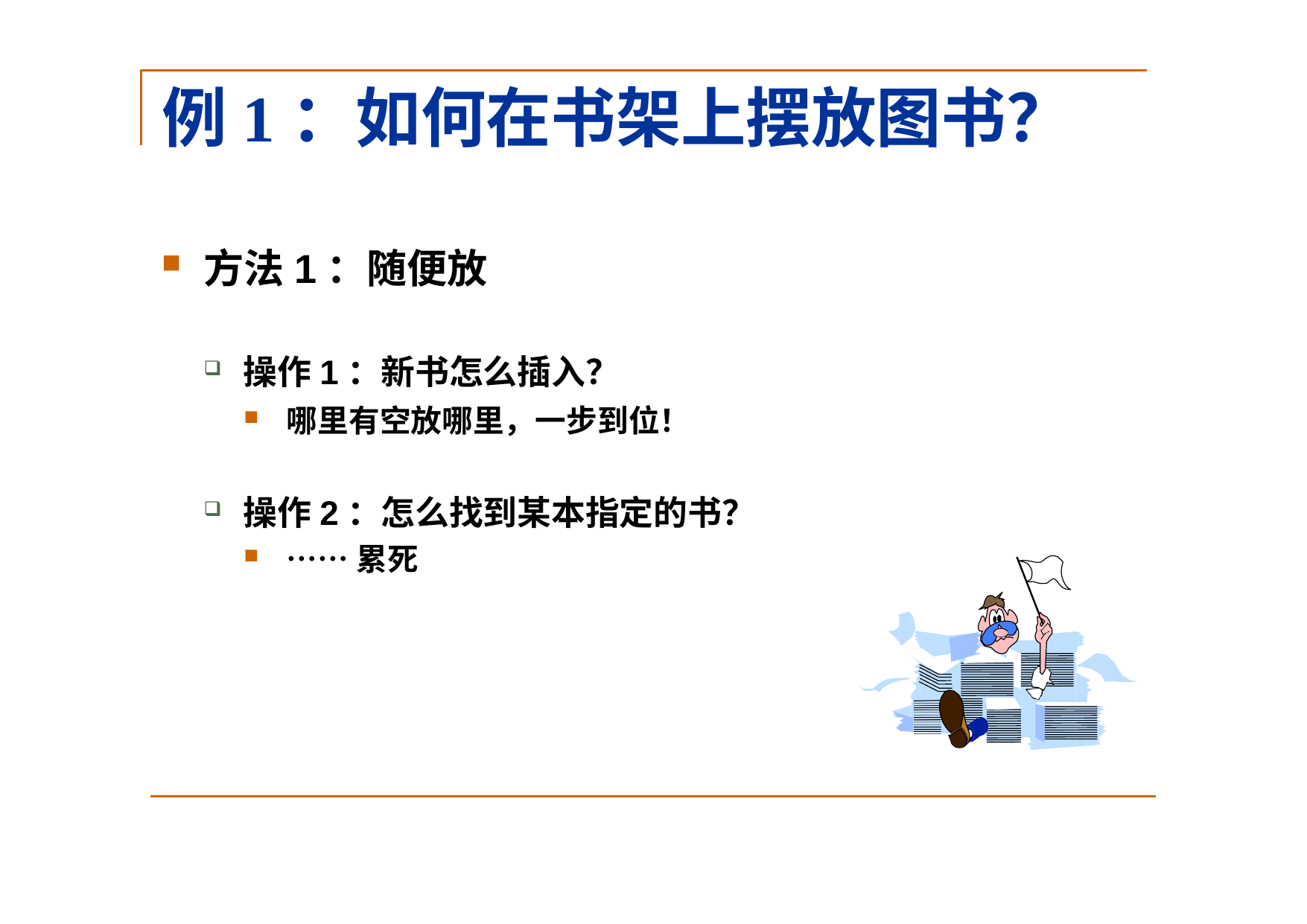

# 例1：如何在书架上摆放图书？
方法1：随便放

操作1：新书怎么插入？
哪里有空放哪里，一步到位！

操作2：怎么找到某本指定的书？
……累死